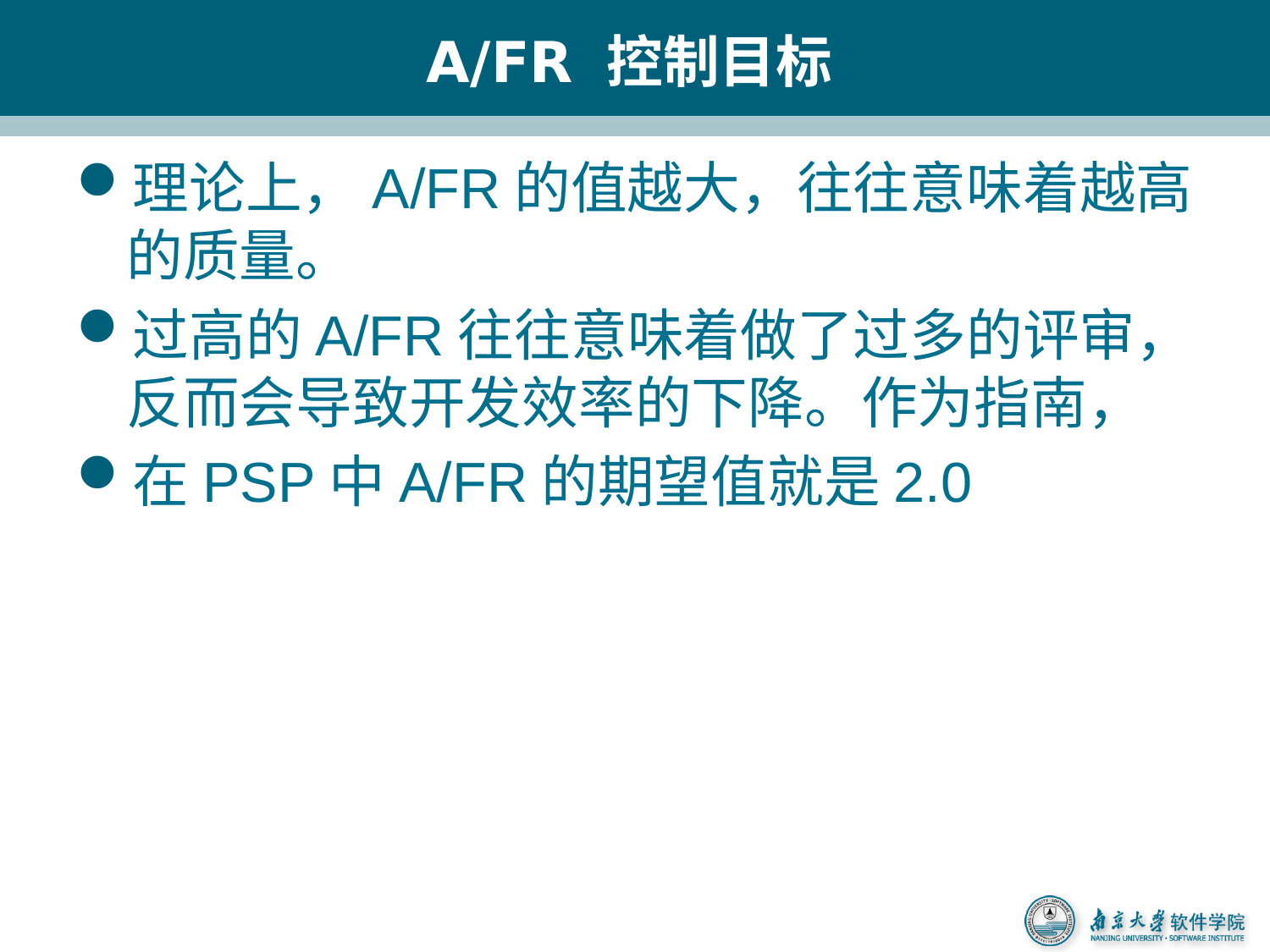

# A/FR 控制目标
理论上，A/FR的值越大，往往意味着越高的质量。
过高的A/FR往往意味着做了过多的评审，反而会导致开发效率的下降。作为指南，
在PSP中A/FR的期望值就是2.0